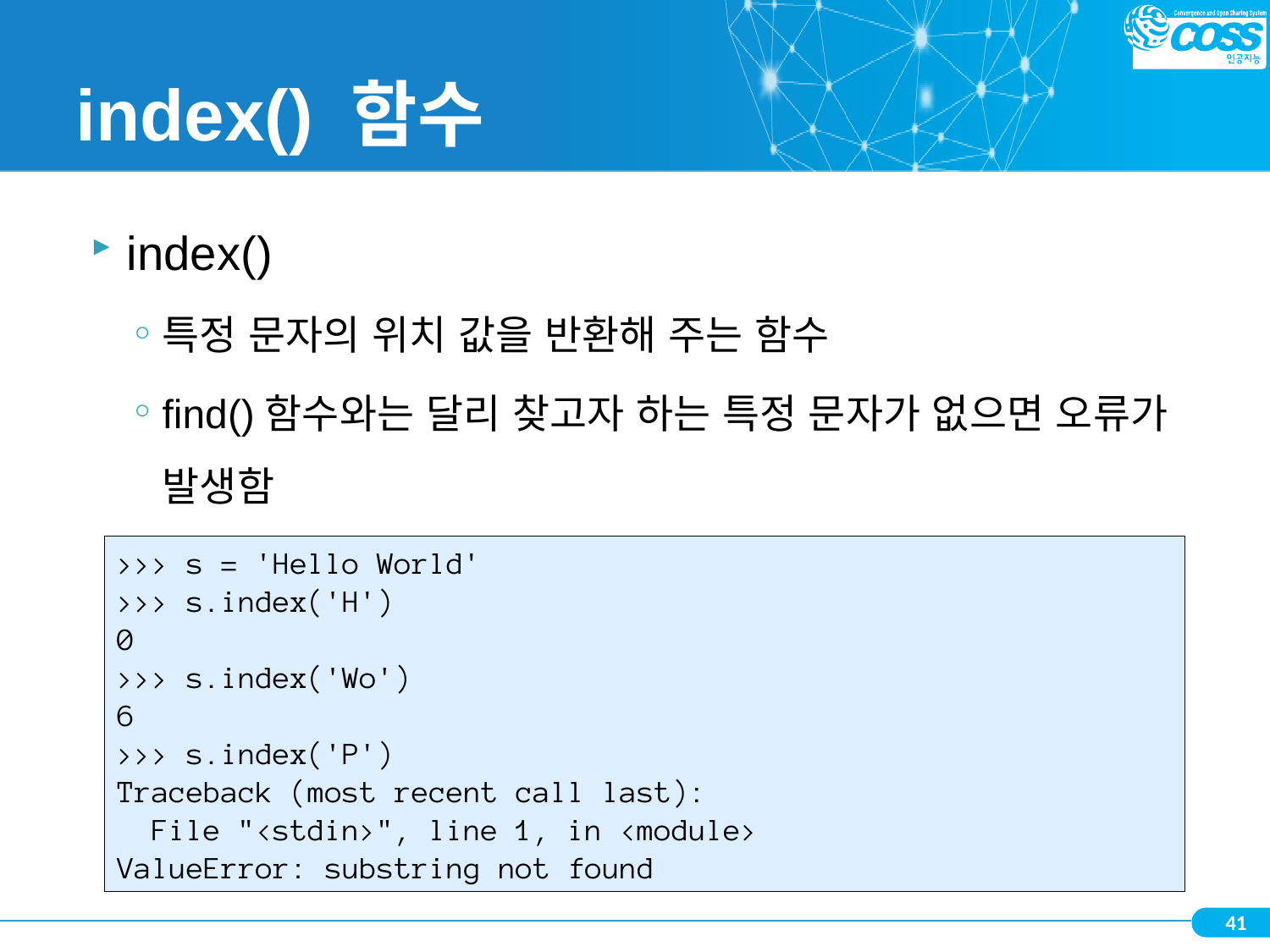

# index() 함수
index()
특정 문자의 위치 값을 반환해 주는 함수
find()함수와는 달리 찾고자 하는 특정 문자가 없으면 오류가 발생함
>>> s = 'Hello World'
>>> s.index('H')
0
>>> s.index('Wo')
6
>>> s.index('P')
Traceback (most recent call last):
  File "<stdin>", line 1, in <module>
ValueError: substring not found